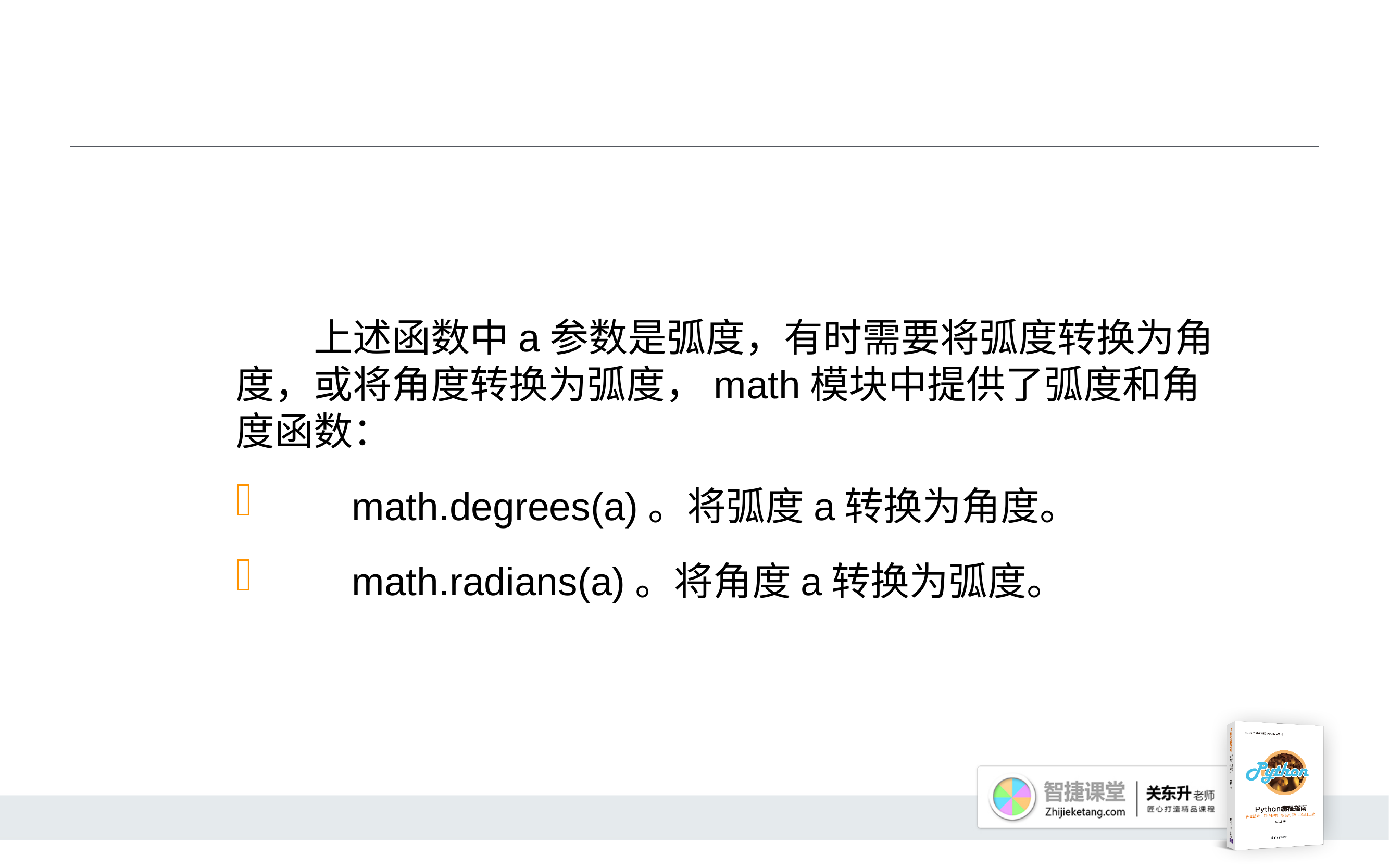

#
	上述函数中a参数是弧度，有时需要将弧度转换为角度，或将角度转换为弧度，math模块中提供了弧度和角度函数：
	math.degrees(a)。将弧度a转换为角度。
	math.radians(a)。将角度a转换为弧度。